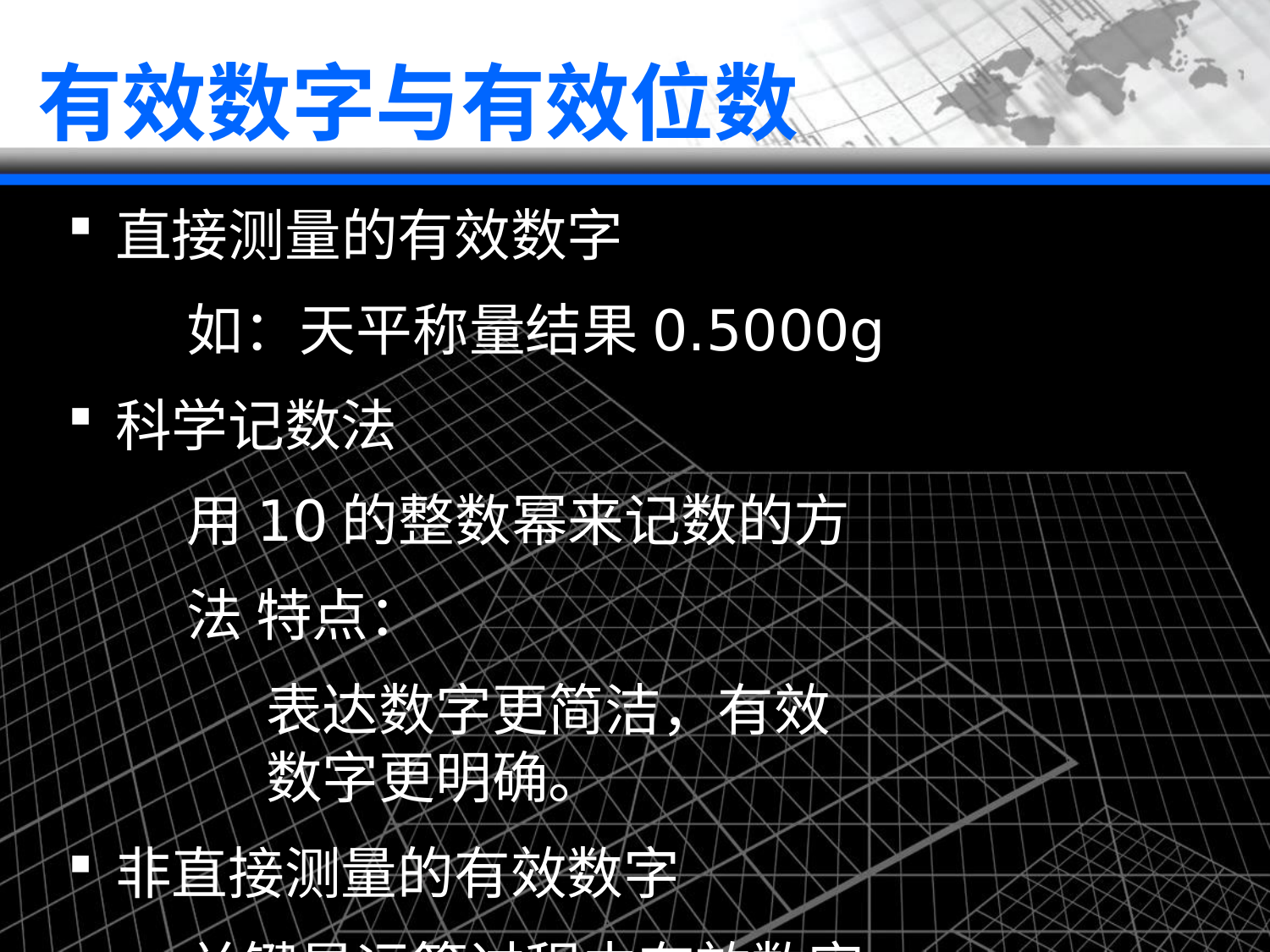

# 有效数字与有效位数
直接测量的有效数字
如：天平称量结果0.5000g
科学记数法
用10的整数幂来记数的方法 特点：
表达数字更简洁，有效数字更明确。
非直接测量的有效数字
关键是运算过程中有效数字的取舍问题